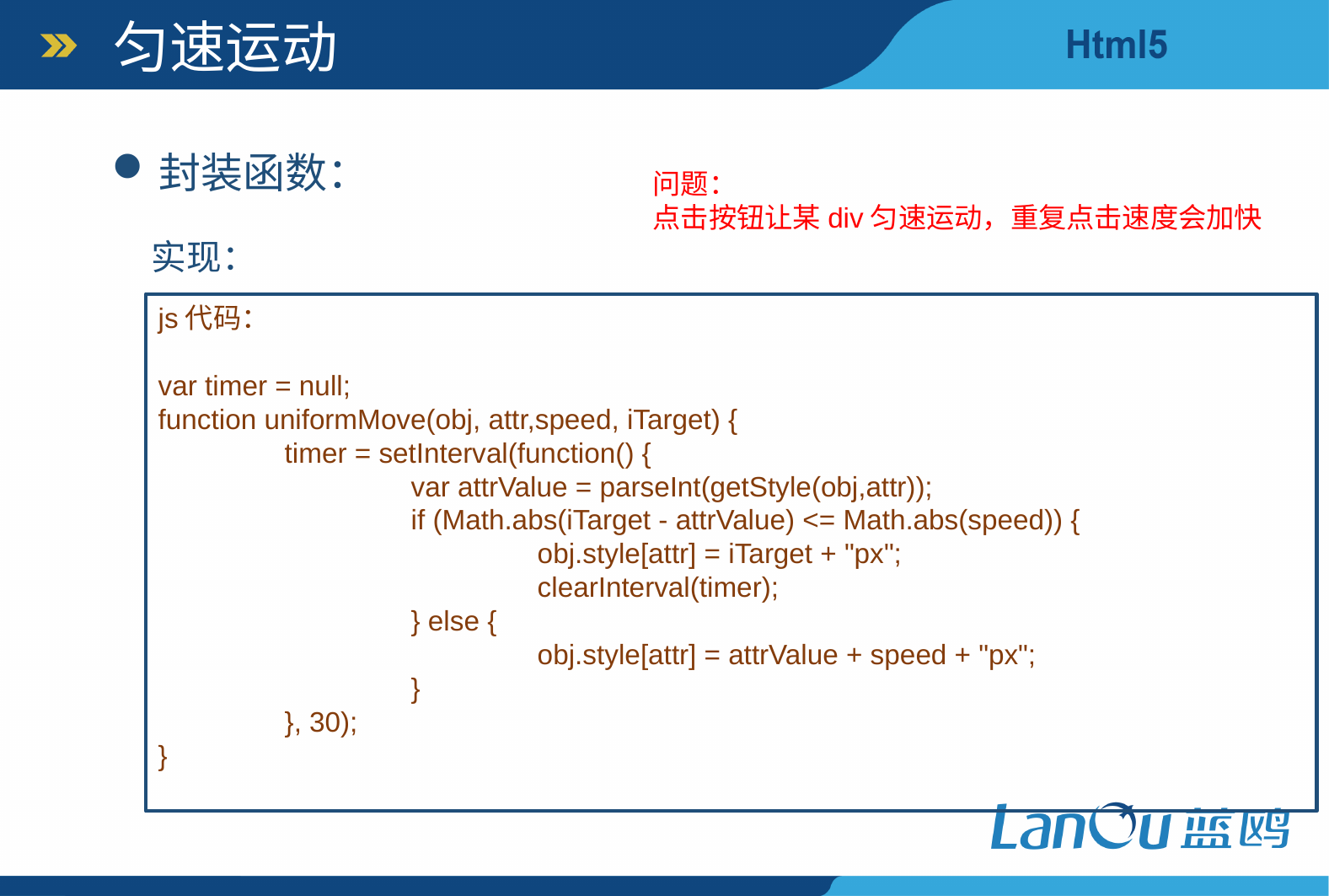

匀速运动
封装函数：

    实现：

问题：
点击按钮让某div匀速运动，重复点击速度会加快

js代码：

var timer = null;
function uniformMove(obj, attr,speed, iTarget) {
	timer = setInterval(function() {
		var attrValue = parseInt(getStyle(obj,attr));
		if (Math.abs(iTarget - attrValue) <= Math.abs(speed)) {
			obj.style[attr] = iTarget + "px";
			clearInterval(timer);
		} else {
			obj.style[attr] = attrValue + speed + "px";
		}
	}, 30);
}